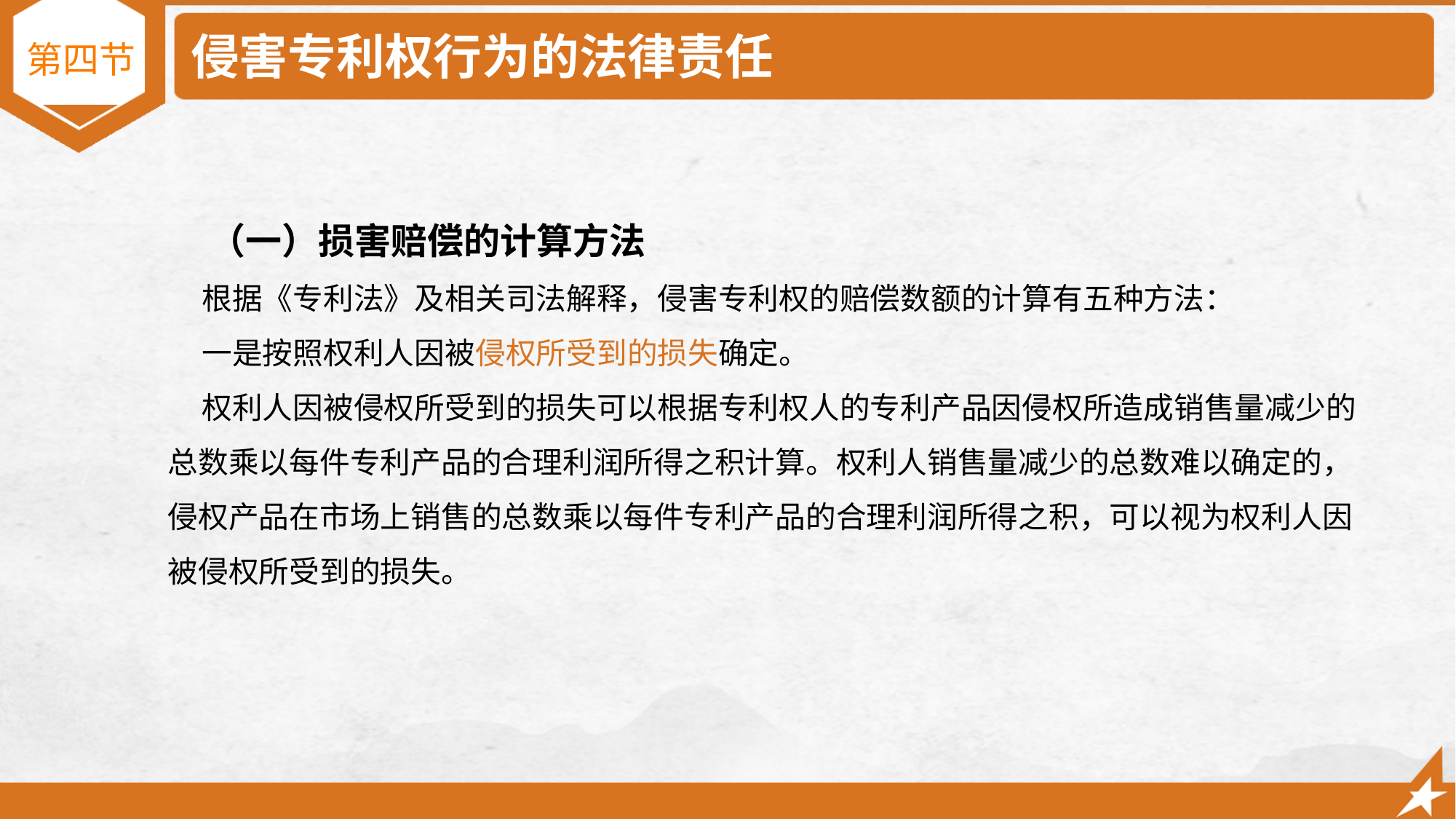

# 侵害专利权行为的法律责任
第四节
    （一）损害赔偿的计算方法
    根据《专利法》及相关司法解释，侵害专利权的赔偿数额的计算有五种方法：
    一是按照权利人因被侵权所受到的损失确定。
    权利人因被侵权所受到的损失可以根据专利权人的专利产品因侵权所造成销售量减少的总数乘以每件专利产品的合理利润所得之积计算。权利人销售量减少的总数难以确定的，侵权产品在市场上销售的总数乘以每件专利产品的合理利润所得之积，可以视为权利人因被侵权所受到的损失。